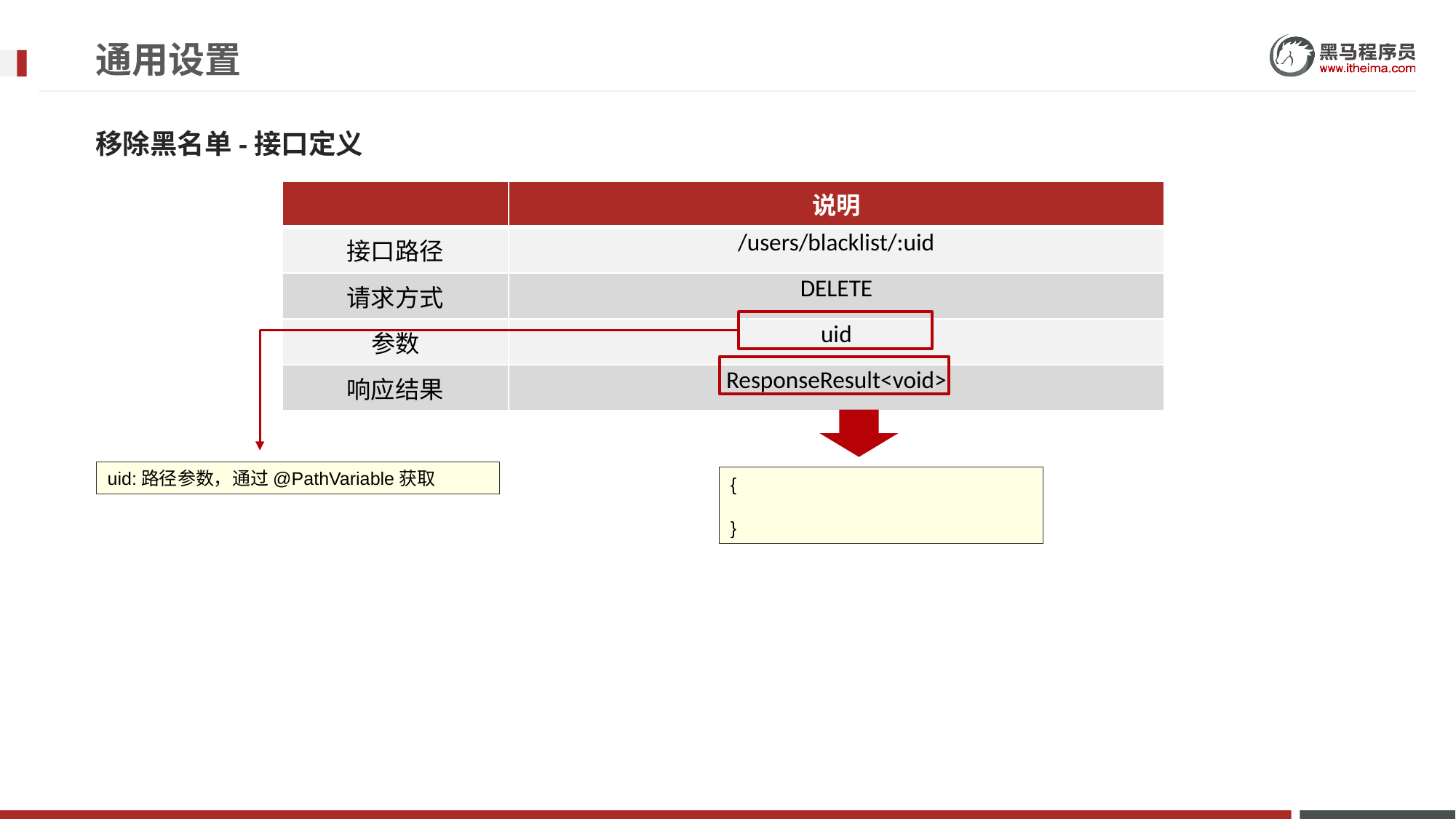

# 通用设置
移除黑名单-接口定义
|  | 说明 |
| --- | --- |
| 接口路径 | /users/blacklist/:uid |
| 请求方式 | DELETE |
| 参数 | uid |
| 响应结果 | ResponseResult<void> |

uid:路径参数，通过@PathVariable获取
{
}